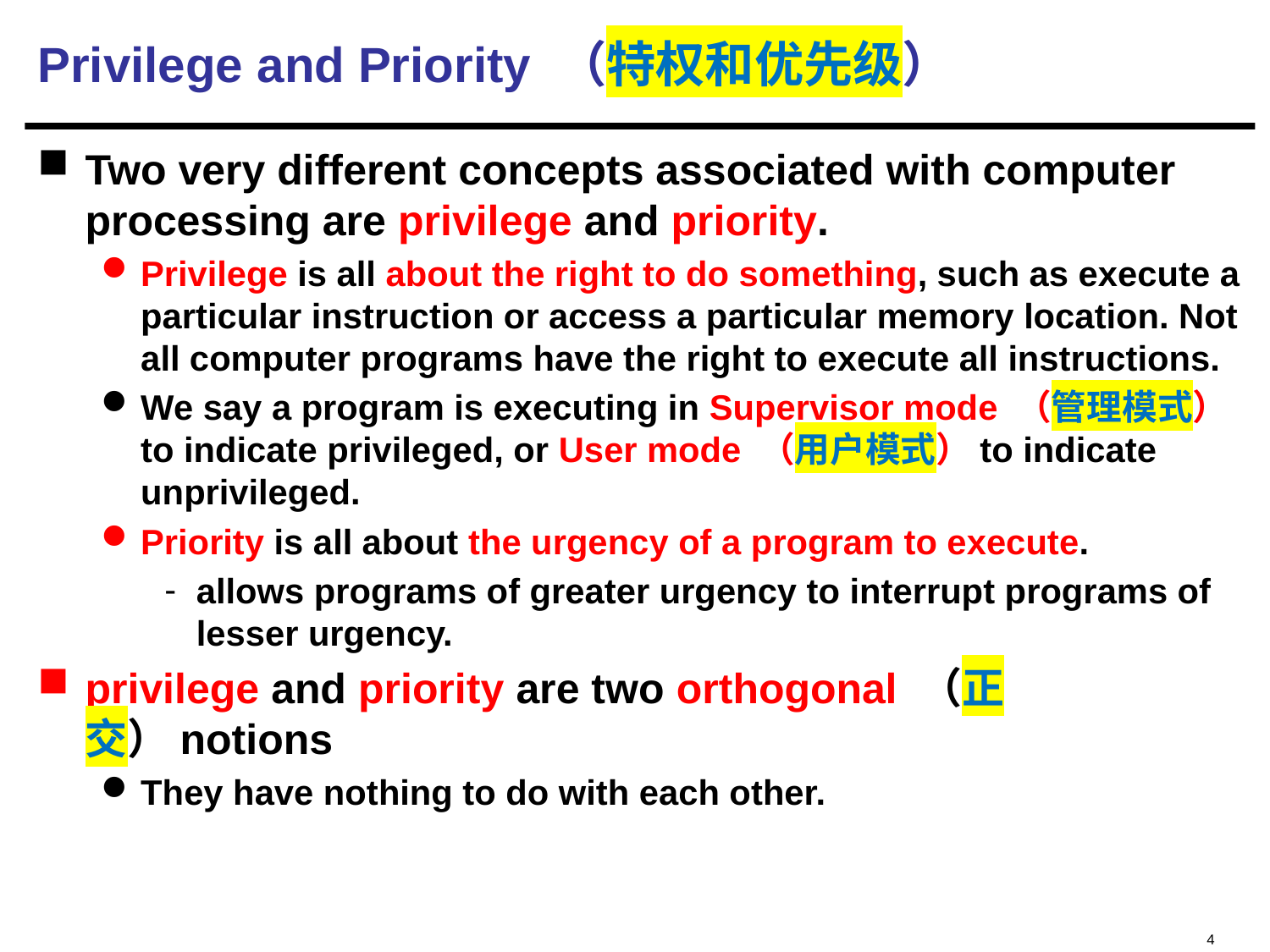

# Privilege and Priority （特权和优先级）
Two very different concepts associated with computer processing are privilege and priority.
Privilege is all about the right to do something, such as execute a particular instruction or access a particular memory location. Not all computer programs have the right to execute all instructions.
We say a program is executing in Supervisor mode （管理模式）to indicate privileged, or User mode （用户模式）to indicate unprivileged.
Priority is all about the urgency of a program to execute.
allows programs of greater urgency to interrupt programs of lesser urgency.
privilege and priority are two orthogonal （正交）notions
They have nothing to do with each other.

4